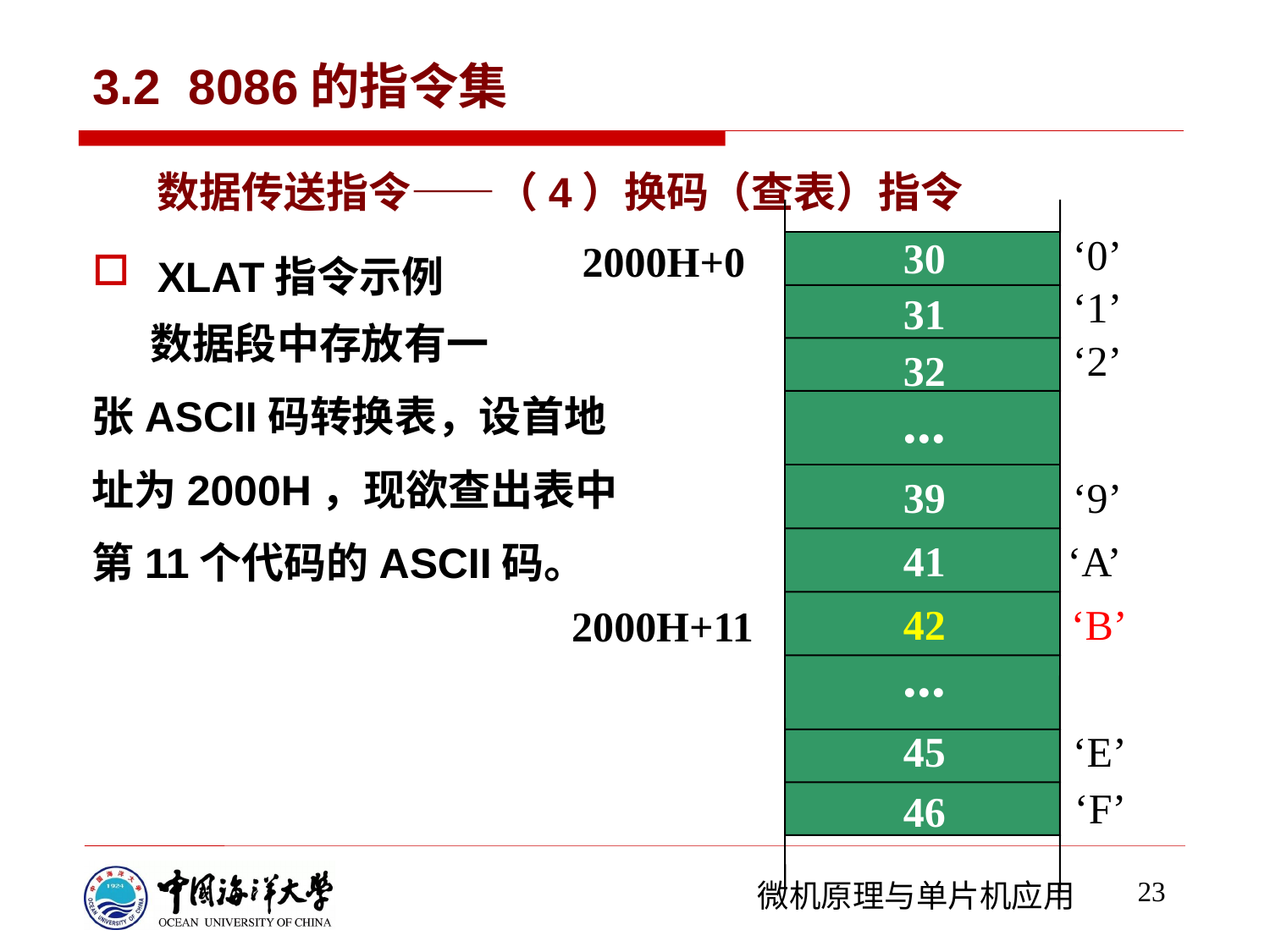

# 3.2  8086的指令集
数据传送指令——（4）换码（查表）指令
XLAT指令示例
     数据段中存放有一
张ASCII码转换表，设首地
址为2000H，现欲查出表中
第11个代码的ASCII码。

‘0’
30
2000H+0

‘1’
31

‘2’

32
...

39
‘9’

41
‘A’

42
‘B’
2000H+11
...

45
‘E’

‘F’
46

23